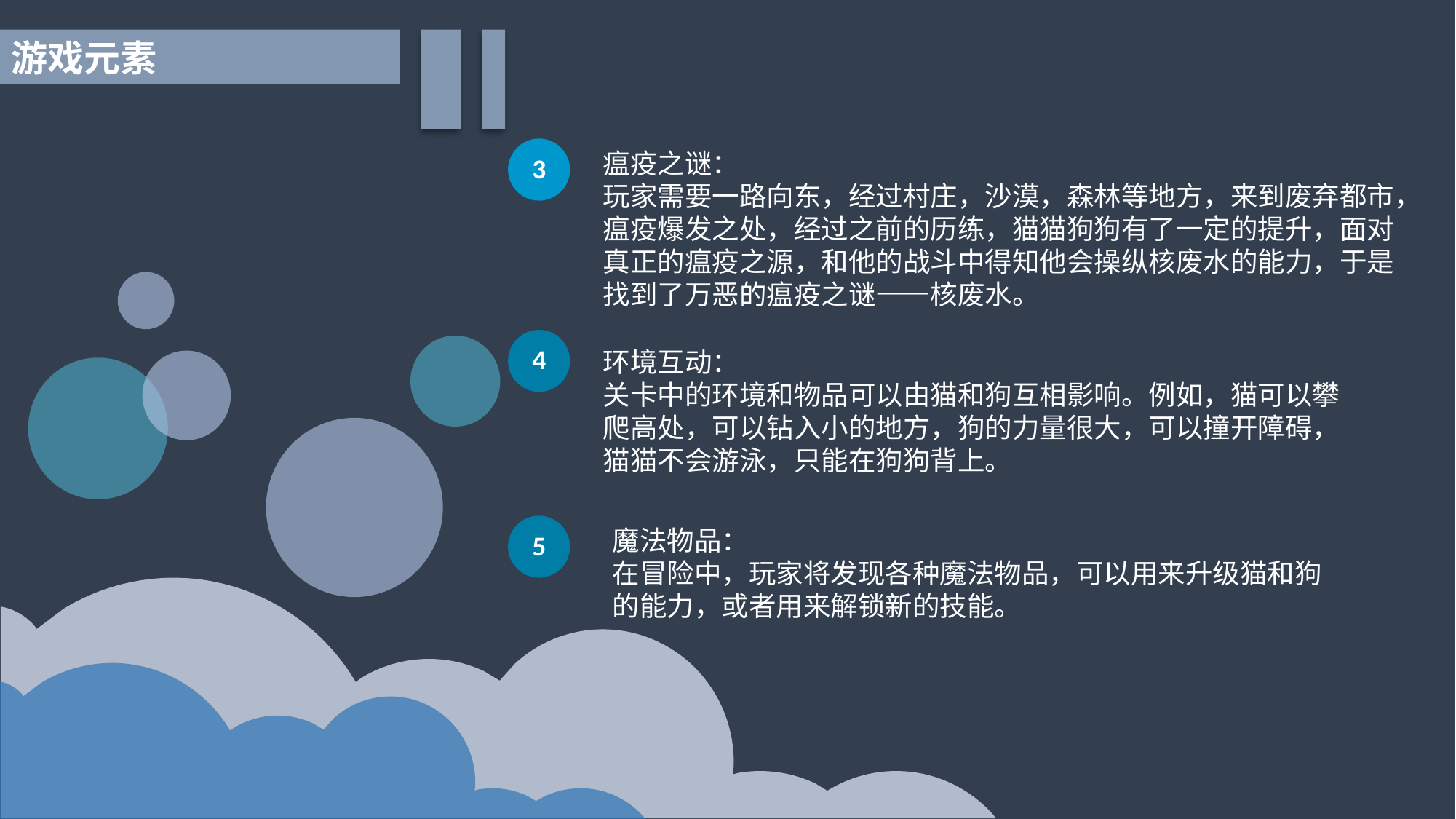

游戏元素

3
瘟疫之谜：
玩家需要一路向东，经过村庄，沙漠，森林等地方，来到废弃都市，瘟疫爆发之处，经过之前的历练，猫猫狗狗有了一定的提升，面对真正的瘟疫之源，和他的战斗中得知他会操纵核废水的能力，于是找到了万恶的瘟疫之谜——核废水。

4

环境互动：
关卡中的环境和物品可以由猫和狗互相影响。例如，猫可以攀爬高处，可以钻入小的地方，狗的力量很大，可以撞开障碍，猫猫不会游泳，只能在狗狗背上。

5
魔法物品：
在冒险中，玩家将发现各种魔法物品，可以用来升级猫和狗的能力，或者用来解锁新的技能。